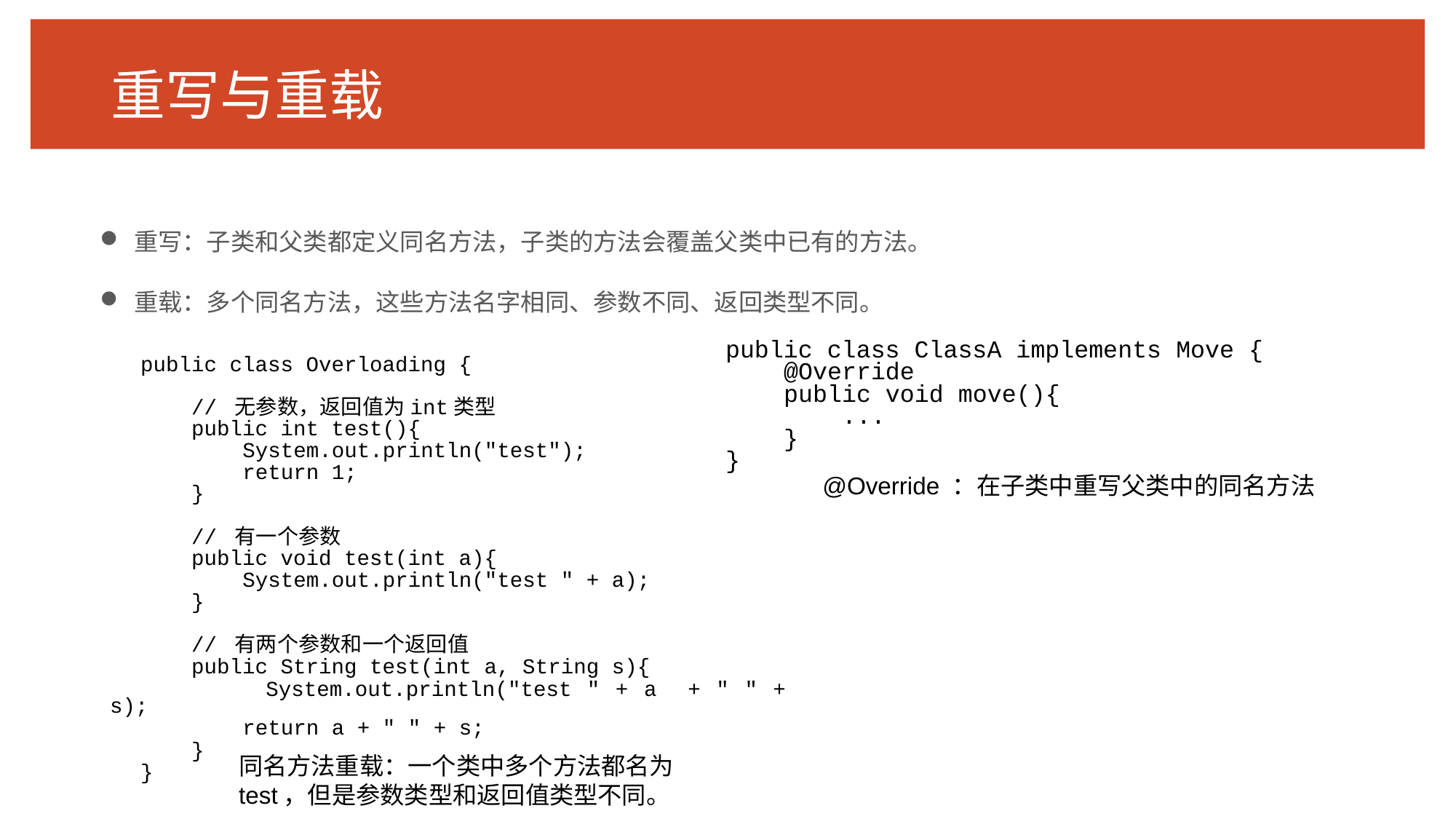

# 重写与重载
重写：子类和父类都定义同名方法，子类的方法会覆盖父类中已有的方法。
重载：多个同名方法，这些方法名字相同、参数不同、返回类型不同。
public class ClassA implements Move {
    @Override
    public void move(){
        ...
    }
}
public class Overloading {

    // 无参数，返回值为int类型
    public int test(){
        System.out.println("test");
        return 1;
    }

    // 有一个参数
    public void test(int a){
        System.out.println("test " + a);
    }

    // 有两个参数和一个返回值
    public String test(int a, String s){
        System.out.println("test " + a  + " " + s);
        return a + " " + s;
    }
}
@Override ：在子类中重写父类中的同名方法
同名方法重载：一个类中多个方法都名为test，但是参数类型和返回值类型不同。